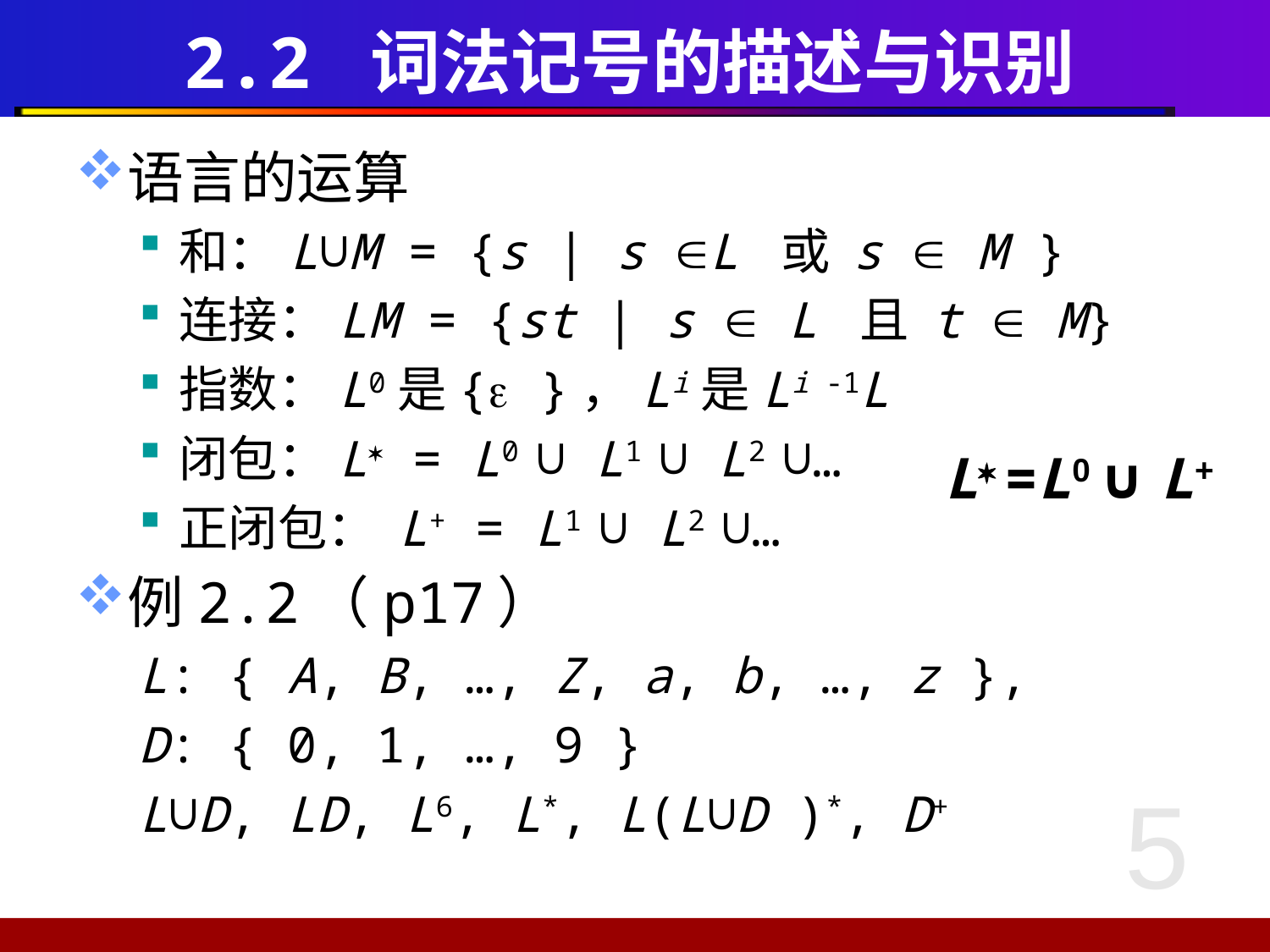

# 2.2 词法记号的描述与识别
语言的运算
和：L∪M = {s | s ∈L 或 s ∈ M }
连接：LM = {st | s ∈ L 且 t ∈ M}
指数：L0是{ε }，Li是Li -1L
闭包：L∗ = L0 ∪ L1 ∪ L2 ∪…
正闭包： L+ = L1 ∪ L2 ∪…
例2.2（p17）
L: { A, B, …, Z, a, b, …, z },
D: { 0, 1, …, 9 }
L∪D, LD, L6, L*, L(L∪D )*, D+
L∗ =L0 ∪ L+
5